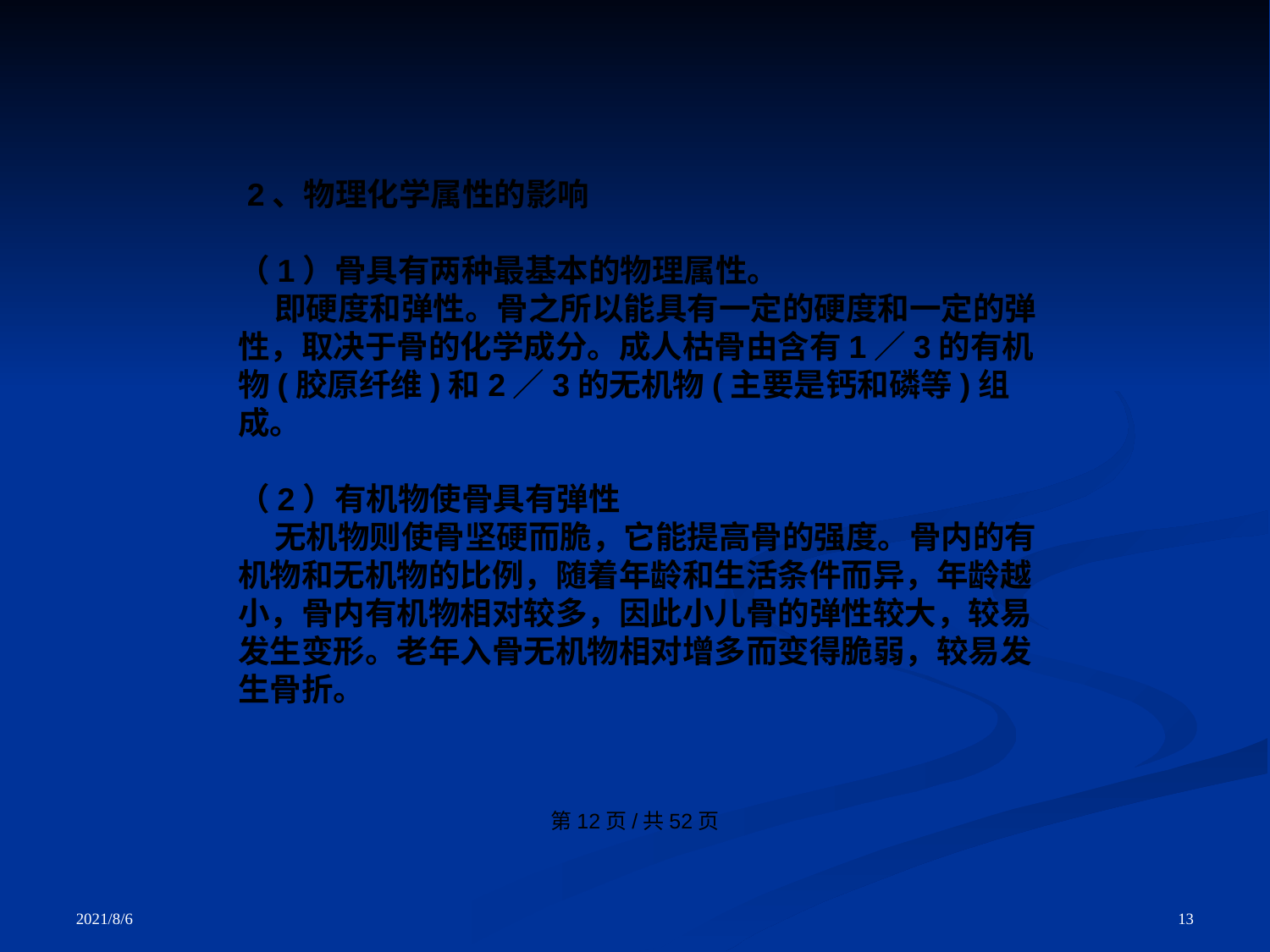

第12页/共52页
 2、物理化学属性的影响

（1）骨具有两种最基本的物理属性。
    即硬度和弹性。骨之所以能具有一定的硬度和一定的弹性，取决于骨的化学成分。成人枯骨由含有1／3的有机物(胶原纤维)和2／3的无机物(主要是钙和磷等)组成。

（2）有机物使骨具有弹性
    无机物则使骨坚硬而脆，它能提高骨的强度。骨内的有机物和无机物的比例，随着年龄和生活条件而异，年龄越小，骨内有机物相对较多，因此小儿骨的弹性较大，较易发生变形。老年入骨无机物相对增多而变得脆弱，较易发生骨折。
13
2021/8/6